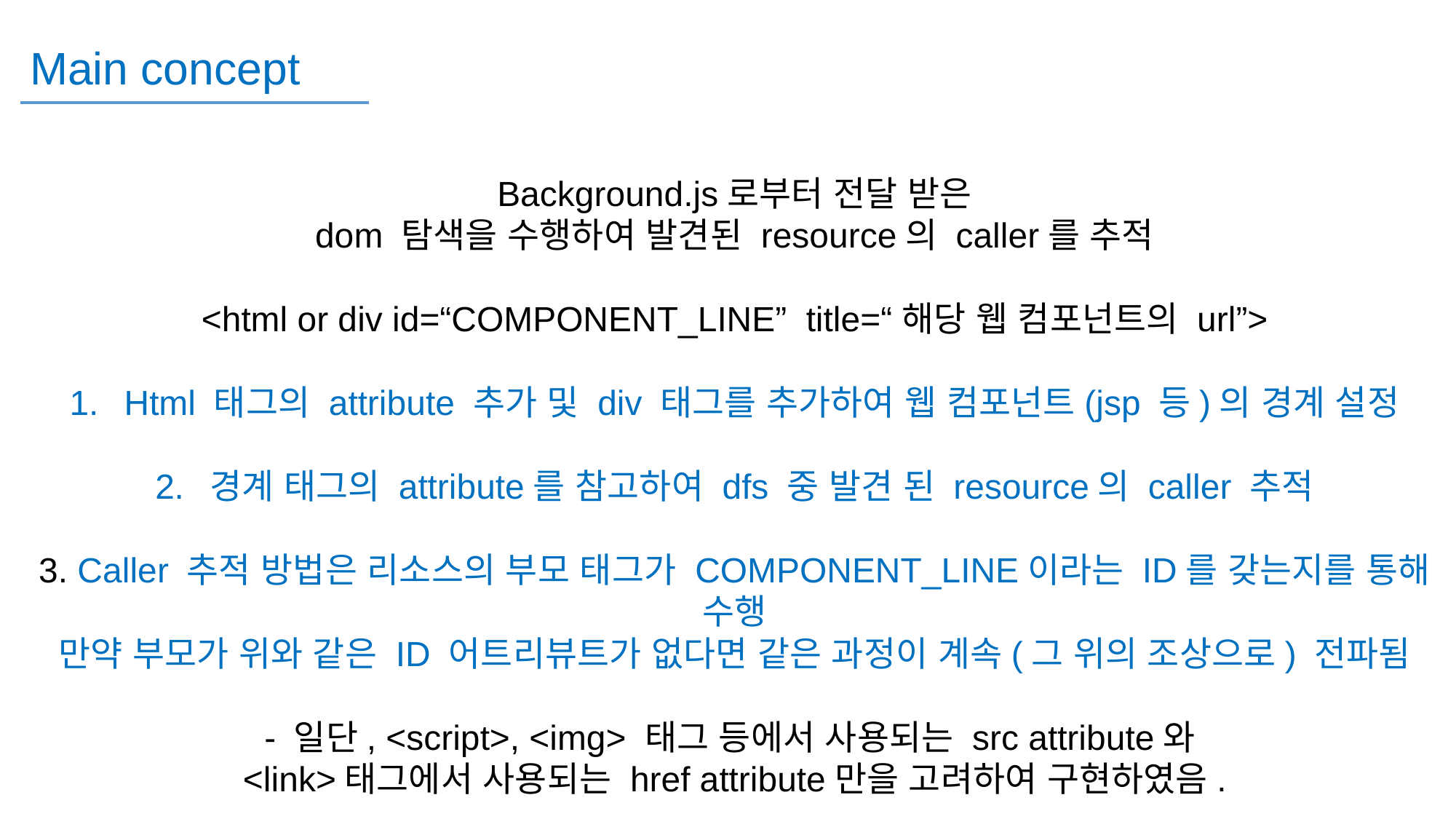

Main concept

Background.js로부터 전달 받은
dom 탐색을 수행하여 발견된 resource의 caller를 추적

<html or div id=“COMPONENT_LINE”  title=“해당 웹 컴포넌트의 url”>

Html 태그의 attribute 추가 및 div 태그를 추가하여 웹 컴포넌트(jsp 등)의 경계 설정

경계 태그의 attribute를 참고하여 dfs 중 발견 된 resource의 caller 추적

3. Caller 추적 방법은 리소스의 부모 태그가 COMPONENT_LINE이라는 ID를 갖는지를 통해 수행
만약 부모가 위와 같은 ID 어트리뷰트가 없다면 같은 과정이 계속(그 위의 조상으로) 전파됨

- 일단, <script>, <img> 태그 등에서 사용되는 src attribute와
<link>태그에서 사용되는 href attribute만을 고려하여 구현하였음.